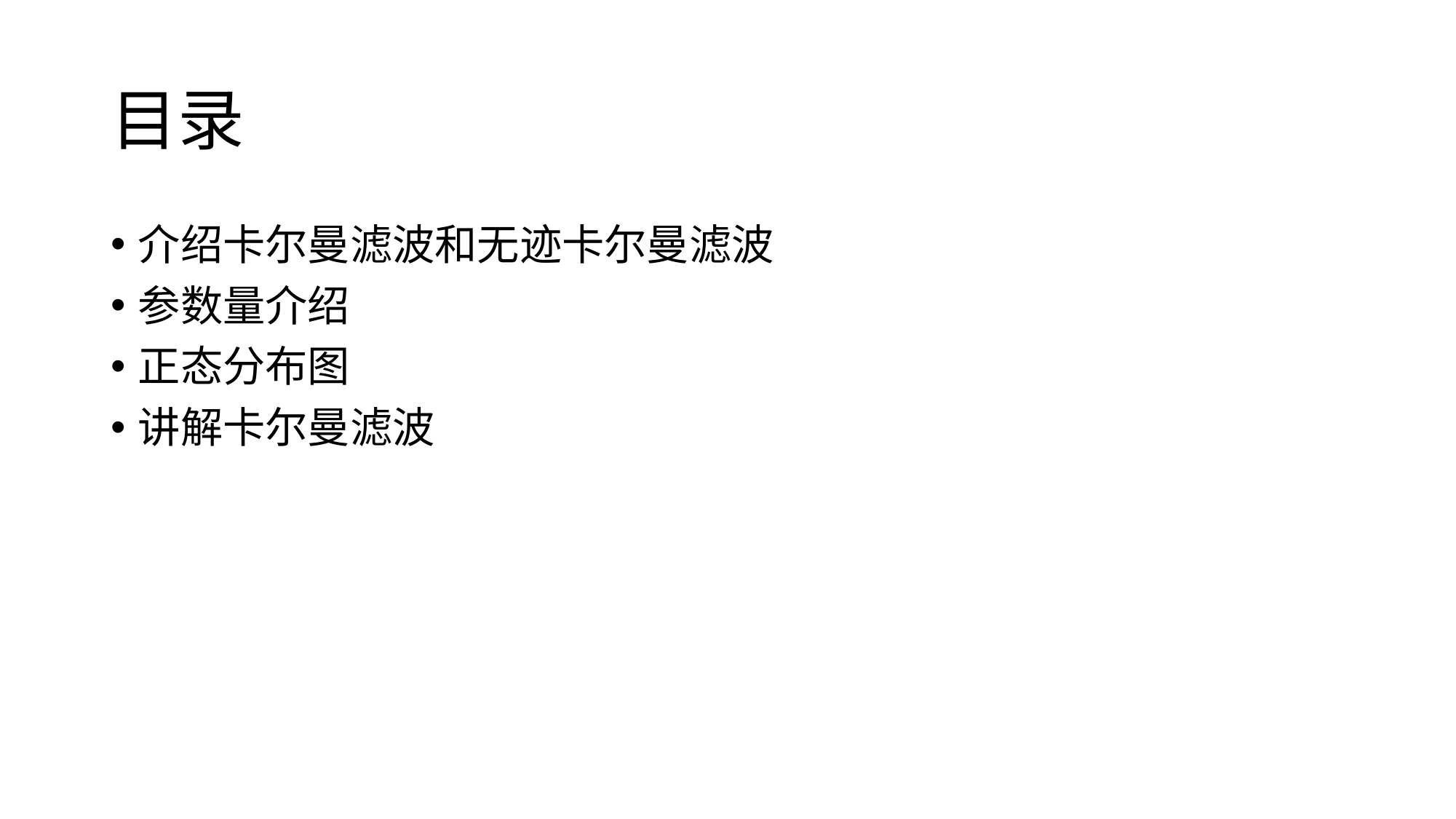

# 目录
介绍卡尔曼滤波和无迹卡尔曼滤波
参数量介绍
正态分布图
讲解卡尔曼滤波